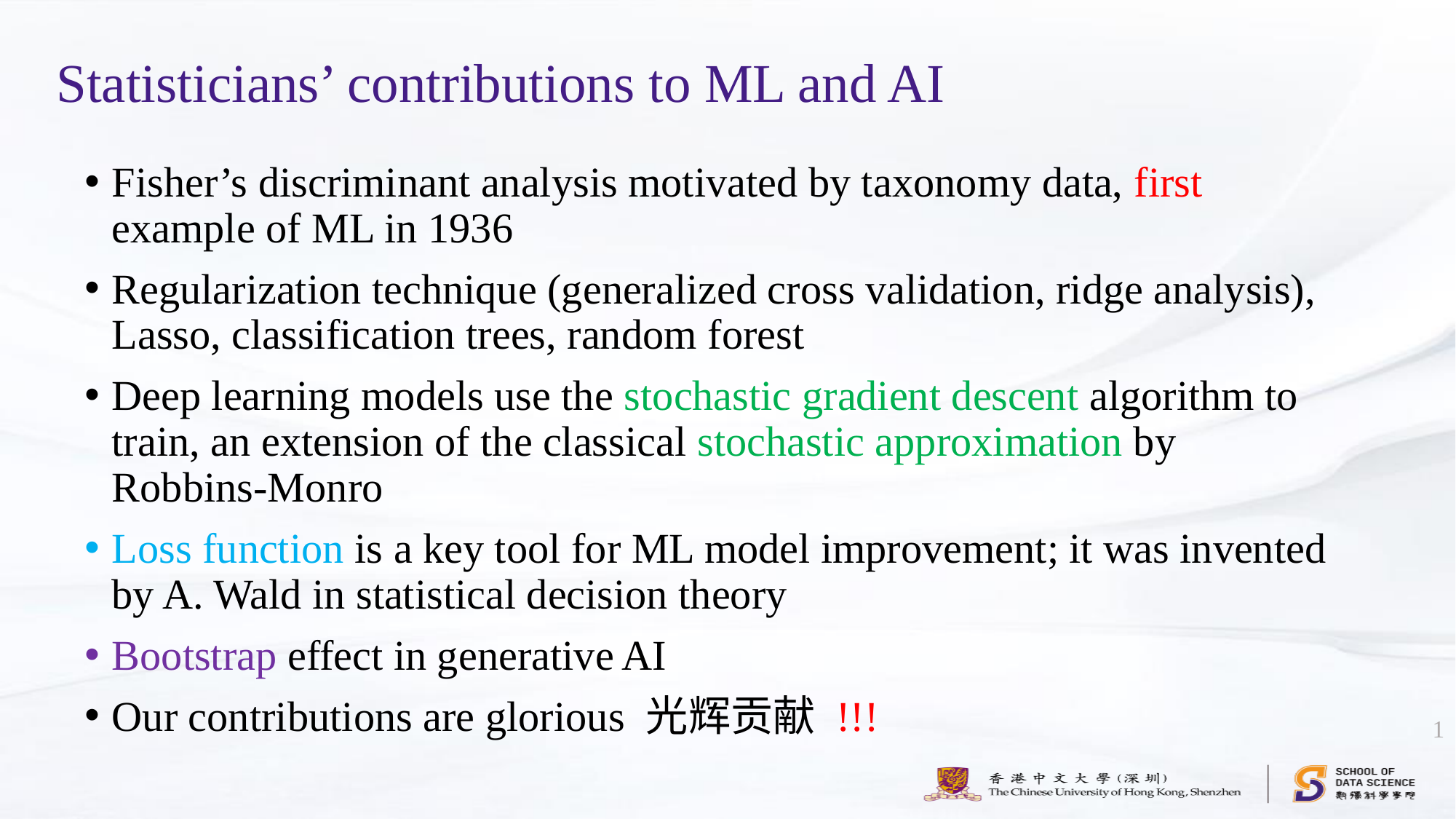

# Statisticians’ contributions to ML and AI
Fisher’s discriminant analysis motivated by taxonomy data, first example of ML in 1936
Regularization technique (generalized cross validation, ridge analysis), Lasso, classification trees, random forest
Deep learning models use the stochastic gradient descent algorithm to train, an extension of the classical stochastic approximation by Robbins-Monro
Loss function is a key tool for ML model improvement; it was invented by A. Wald in statistical decision theory
Bootstrap effect in generative AI
Our contributions are glorious 光辉贡献 !!!

1